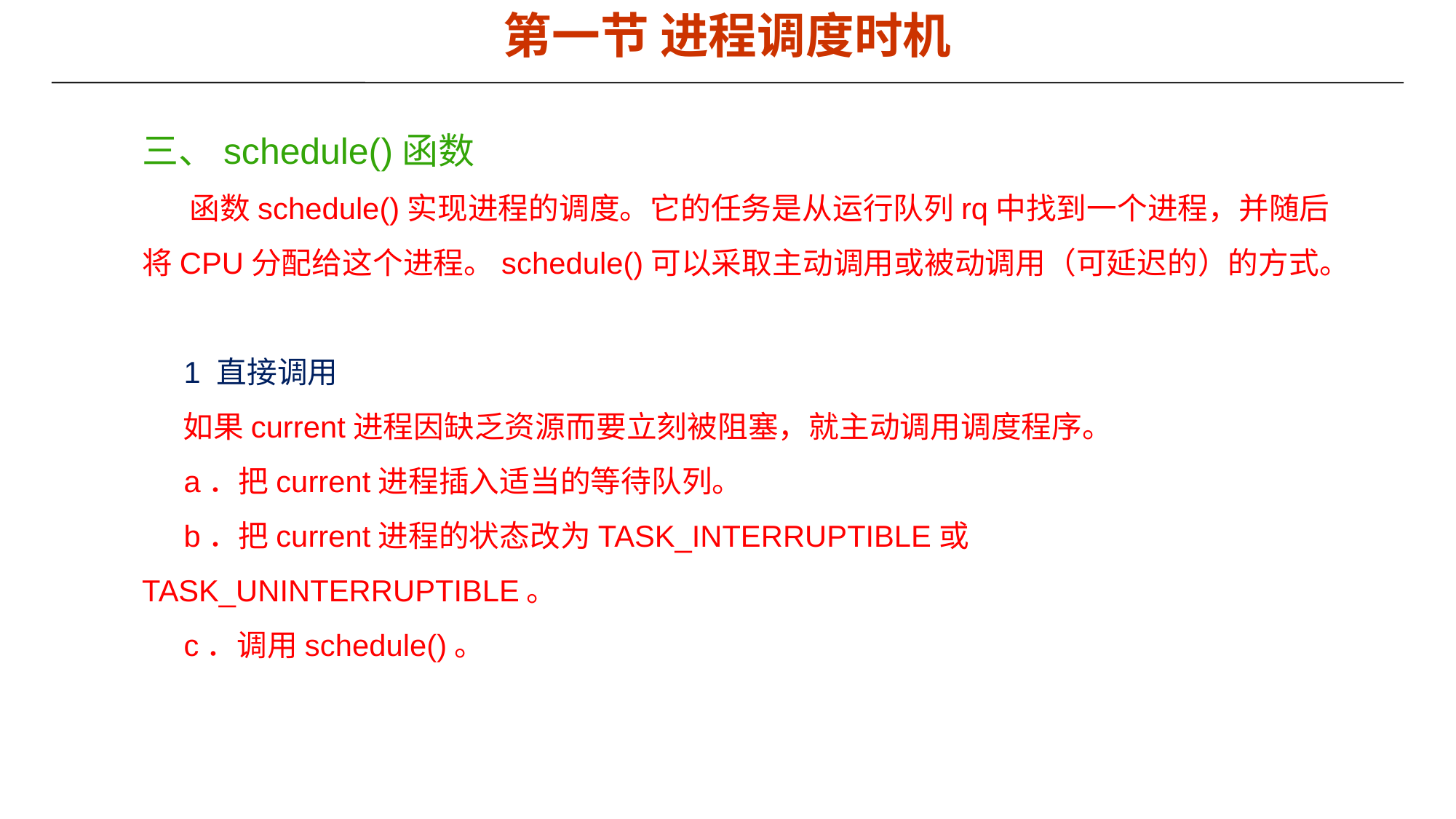

第一节 进程调度时机

三、schedule()函数
      函数schedule()实现进程的调度。它的任务是从运行队列rq中找到一个进程，并随后将CPU分配给这个进程。schedule()可以采取主动调用或被动调用（可延迟的）的方式。

     1 直接调用
     如果current进程因缺乏资源而要立刻被阻塞，就主动调用调度程序。
     a．把current进程插入适当的等待队列。
     b．把current进程的状态改为TASK_INTERRUPTIBLE或TASK_UNINTERRUPTIBLE。
     c．调用schedule()。